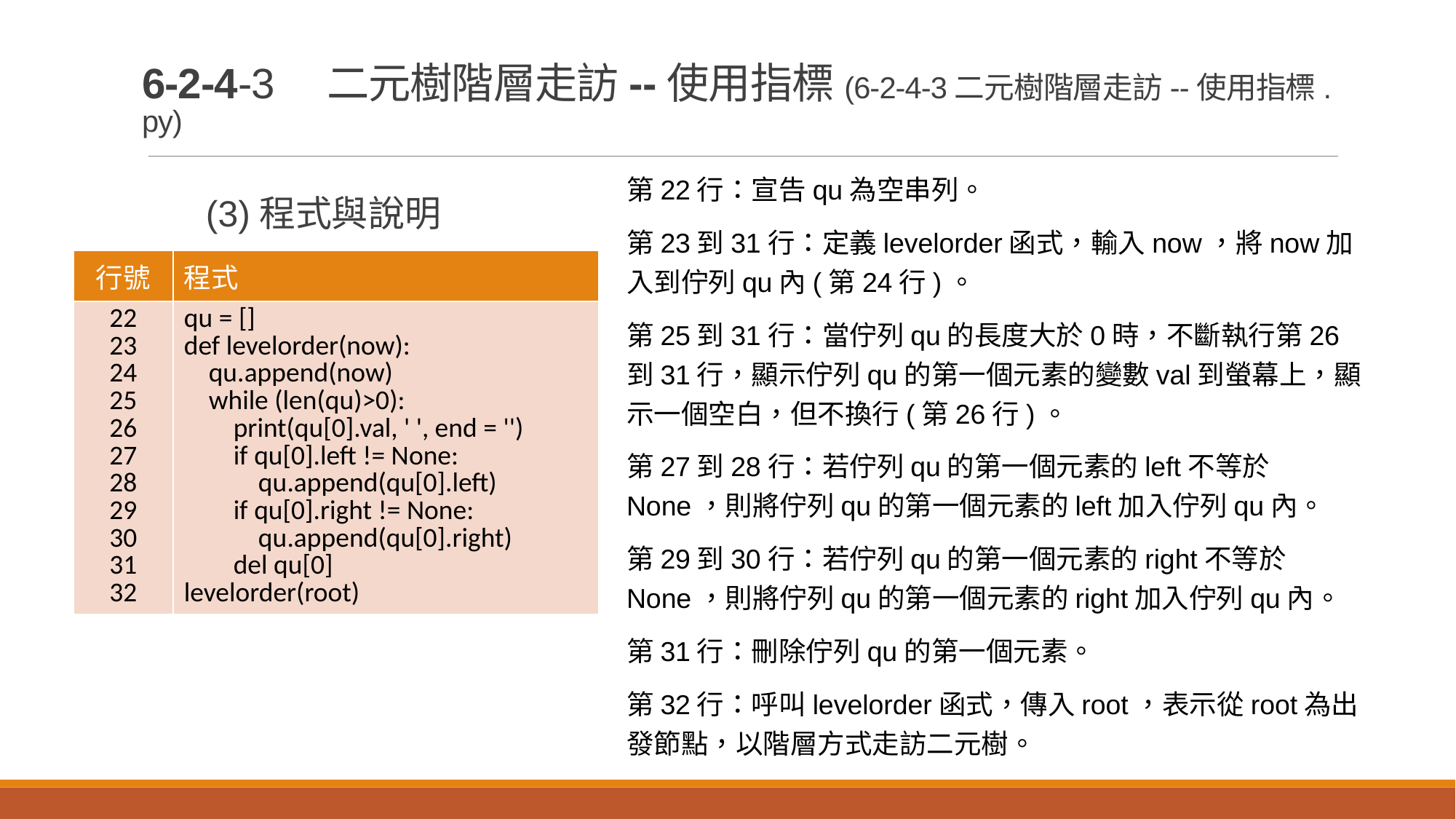

# 6-2-4-3　二元樹階層走訪--使用指標(6-2-4-3二元樹階層走訪--使用指標.py)
第22行：宣告qu為空串列。
第23到31行：定義levelorder函式，輸入now，將now加入到佇列qu內(第24行)。
第25到31行：當佇列qu的長度大於0時，不斷執行第26到31行，顯示佇列qu的第一個元素的變數val到螢幕上，顯示一個空白，但不換行(第26行)。
第27到28行：若佇列qu的第一個元素的left不等於None，則將佇列qu的第一個元素的left加入佇列qu內。
第29到30行：若佇列qu的第一個元素的right不等於None，則將佇列qu的第一個元素的right加入佇列qu內。
第31行：刪除佇列qu的第一個元素。
第32行：呼叫levelorder函式，傳入root，表示從root為出發節點，以階層方式走訪二元樹。
(3)程式與說明
| 行號 | 程式 |
| --- | --- |
| 22 23 24 25 26 27 28 29 30 31 32 | qu = [] def levelorder(now): qu.append(now) while (len(qu)>0): print(qu[0].val, ' ', end = '') if qu[0].left != None: qu.append(qu[0].left) if qu[0].right != None: qu.append(qu[0].right) del qu[0] levelorder(root) |